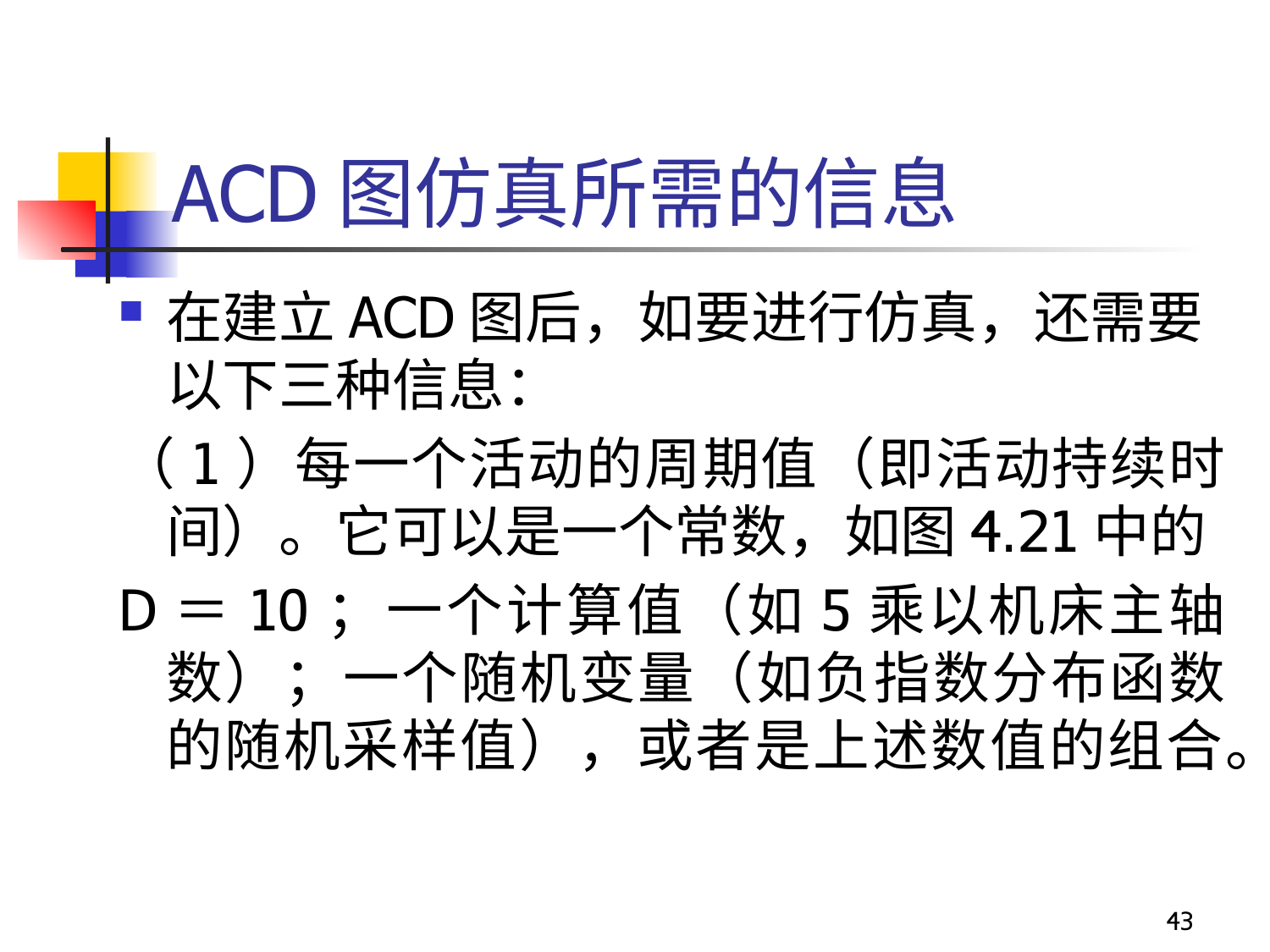

# ACD图仿真所需的信息
在建立ACD图后，如要进行仿真，还需要以下三种信息：
（1）每一个活动的周期值（即活动持续时间）。它可以是一个常数，如图4.21中的
D＝10；一个计算值（如5乘以机床主轴数）；一个随机变量（如负指数分布函数的随机采样值），或者是上述数值的组合。
43